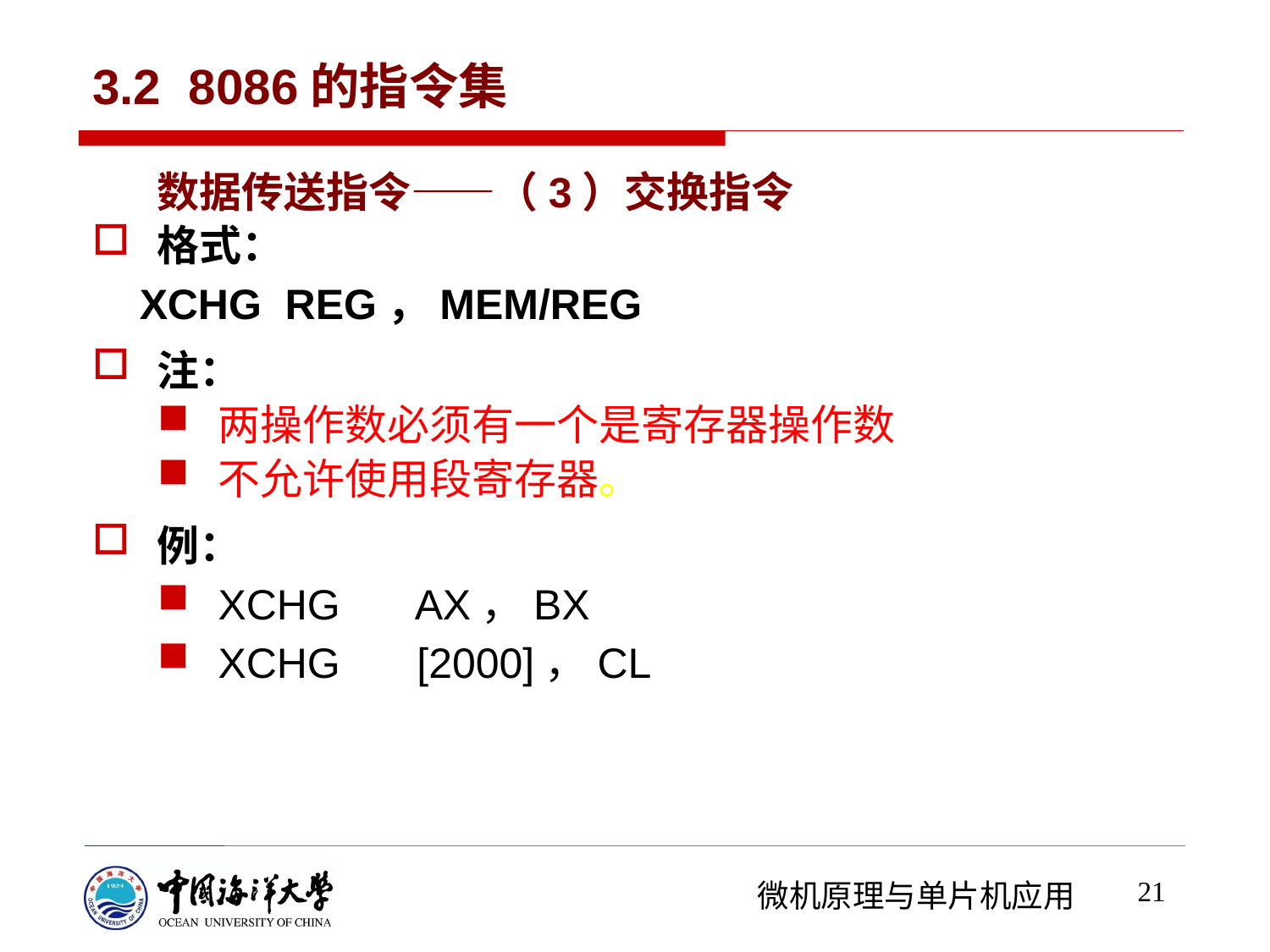

# 3.2  8086的指令集
数据传送指令——（3）交换指令
格式：
    XCHG  REG，MEM/REG
注：
两操作数必须有一个是寄存器操作数
不允许使用段寄存器。
例：
XCHG	 AX，BX
XCHG	 [2000]，CL

21